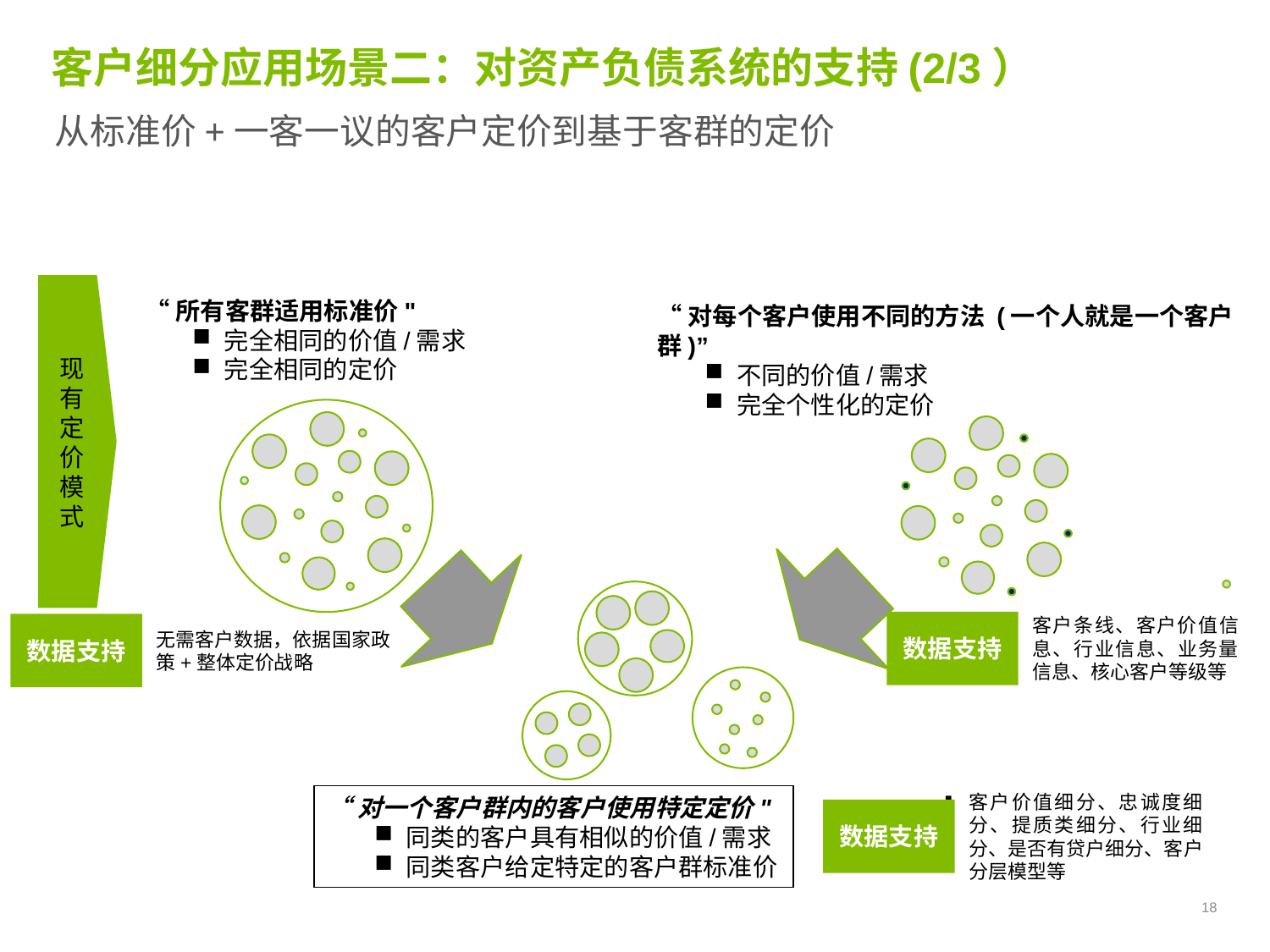

# 客户细分应用场景二：对资产负债系统的支持(2/3）
从标准价+一客一议的客户定价到基于客群的定价

现
有
定
价
模
式
“所有客群适用标准价"
完全相同的价值/需求
完全相同的定价
“对每个客户使用不同的方法 (一个人就是一个客户群)”
不同的价值/需求
完全个性化的定价

数据支持
客户条线、客户价值信息、行业信息、业务量信息、核心客户等级等
数据支持
无需客户数据，依据国家政策+整体定价战略

“对一个客户群内的客户使用特定定价"
同类的客户具有相似的价值/需求
同类客户给定特定的客户群标准价
数据支持
客户价值细分、忠诚度细分、提质类细分、行业细分、是否有贷户细分、客户分层模型等
18